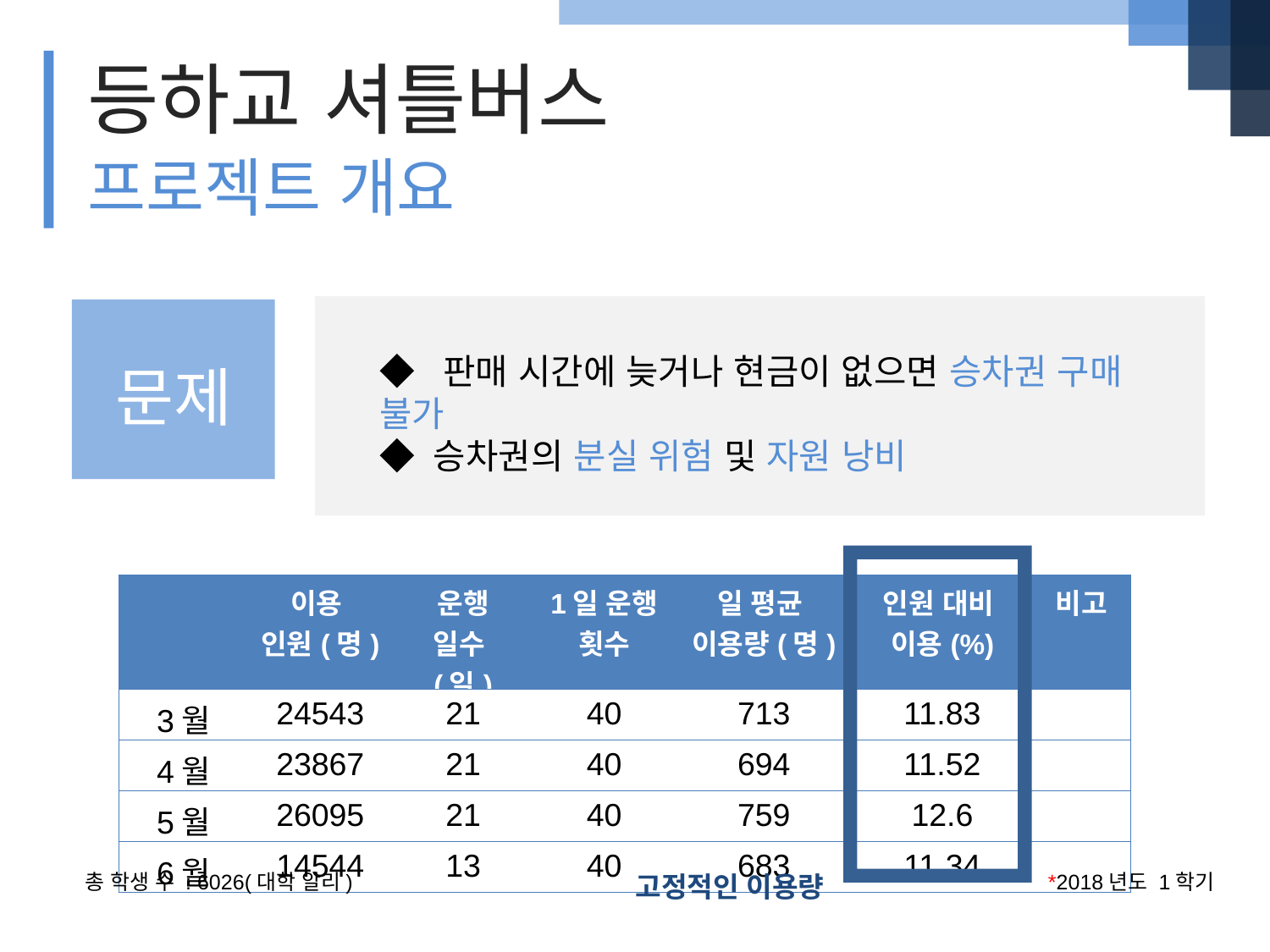

등하교 셔틀버스

프로젝트 개요

◆  판매 시간에 늦거나 현금이 없으면 승차권 구매 불가
◆ 승차권의 분실 위험 및 자원 낭비

문제

|  | 이용 인원(명) | 운행 일수(일) | 1일 운행 횟수 | 일 평균 이용량(명) | 인원 대비 이용(%) | 비고 |
| --- | --- | --- | --- | --- | --- | --- |
| 3월 | 24543 | 21 | 40 | 713 | 11.83 |  |
| 4월 | 23867 | 21 | 40 | 694 | 11.52 |  |
| 5월 | 26095 | 21 | 40 | 759 | 12.6 |  |
| 6월 | 14544 | 13 | 40 | 683 | 11.34 |  |
배경
총 학생 수 : 6026(대학 알리)
고정적인 이용량
*2018년도 1학기